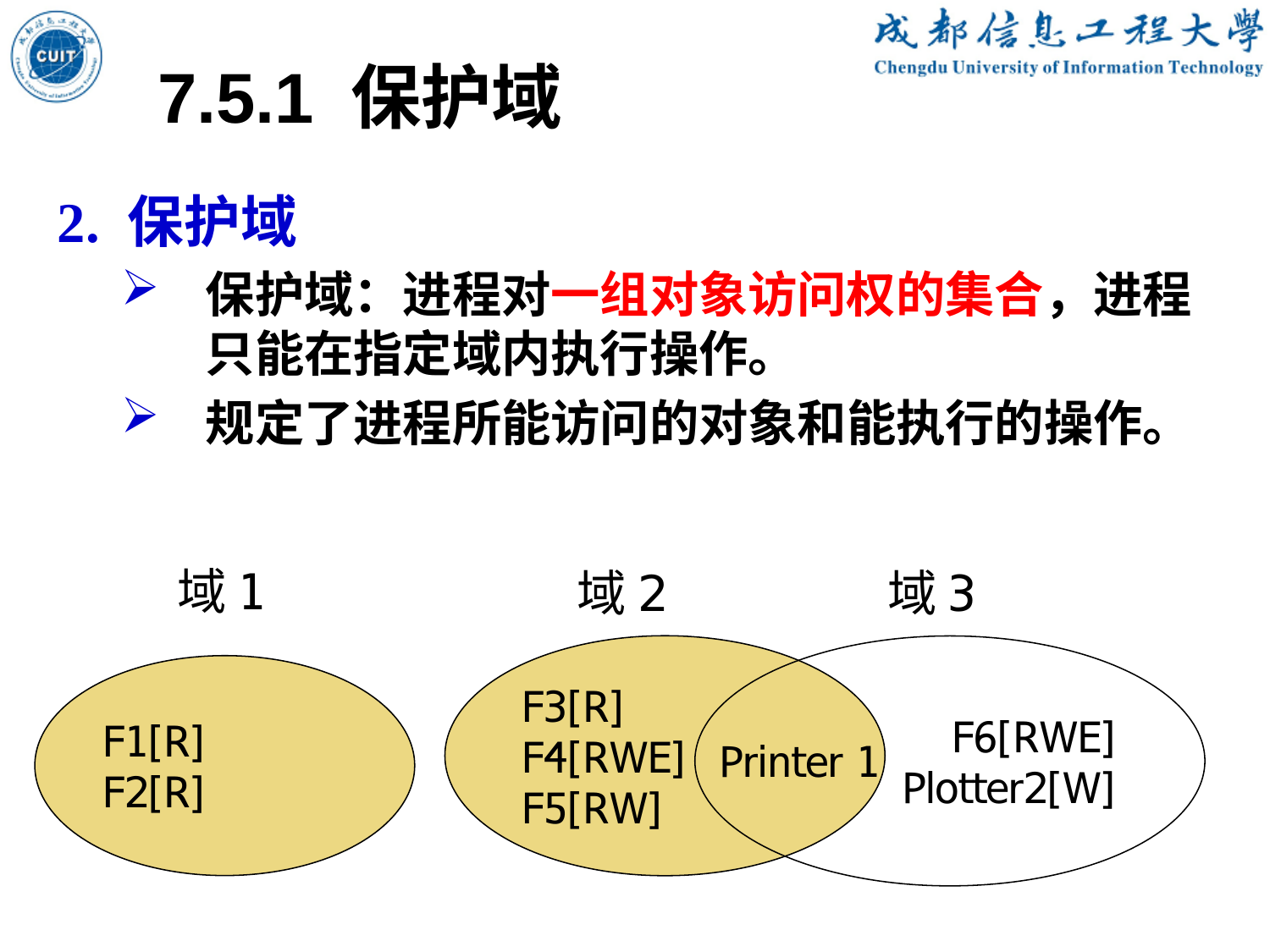

7.5.1 保护域
2. 保护域
保护域：进程对一组对象访问权的集合，进程只能在指定域内执行操作。
规定了进程所能访问的对象和能执行的操作。

域1
域2
域3
F3[R]
F4[RWE]
F5[RW]
F6[RWE]
Plotter2[W]
F1[R]
F2[R]
Printer 1